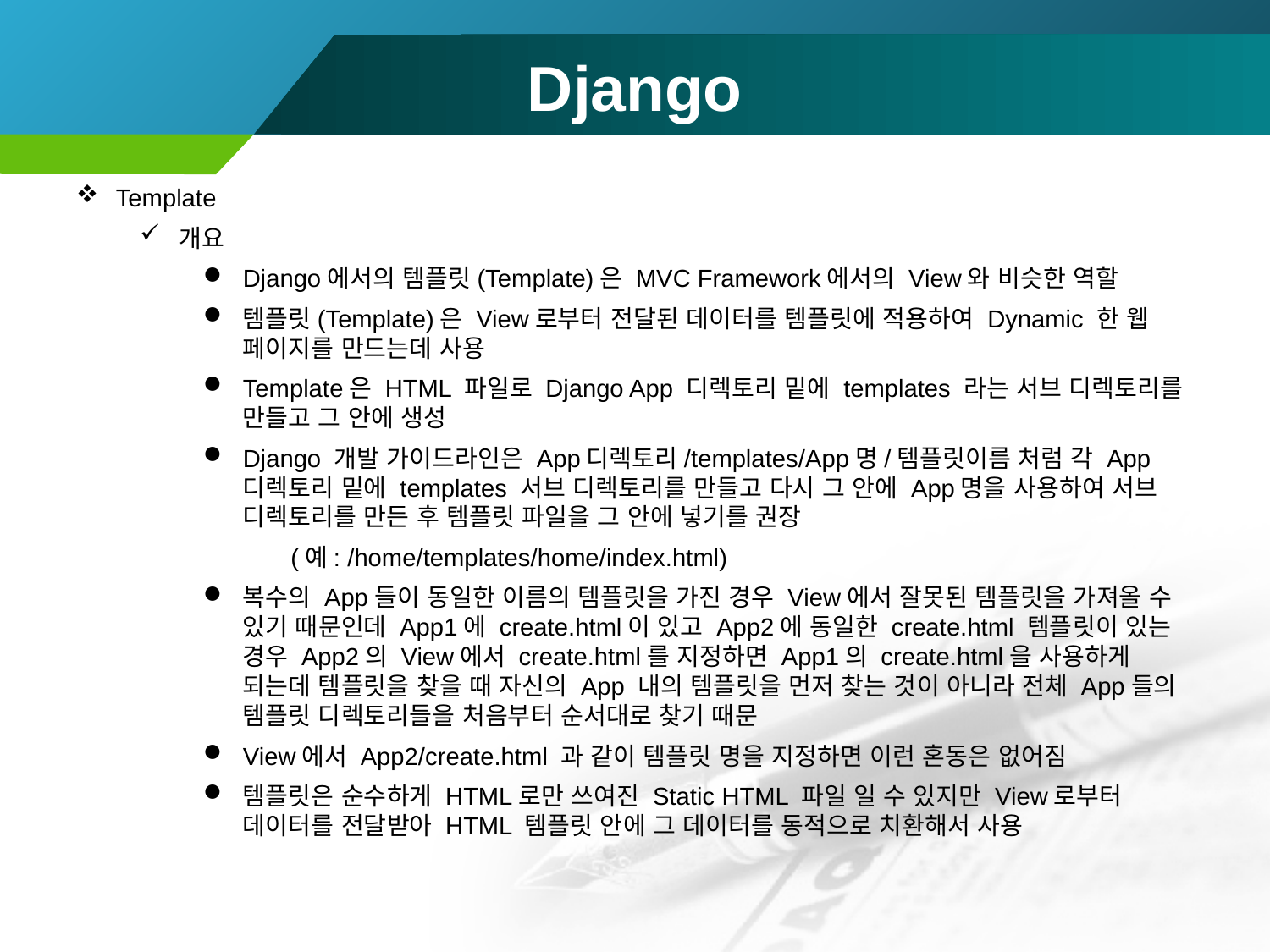

# Django
Template
개요
Django에서의 템플릿(Template)은 MVC Framework에서의 View와 비슷한 역할
템플릿(Template)은 View로부터 전달된 데이터를 템플릿에 적용하여 Dynamic 한 웹 페이지를 만드는데 사용
Template은 HTML 파일로 Django App 디렉토리 밑에 templates 라는 서브 디렉토리를 만들고 그 안에 생성
Django 개발 가이드라인은 App디렉토리/templates/App명/템플릿이름 처럼 각 App 디렉토리 밑에 templates 서브 디렉토리를 만들고 다시 그 안에 App명을 사용하여 서브 디렉토리를 만든 후 템플릿 파일을 그 안에 넣기를 권장
(예: /home/templates/home/index.html)
복수의 App들이 동일한 이름의 템플릿을 가진 경우 View에서 잘못된 템플릿을 가져올 수 있기 때문인데 App1에 create.html이 있고 App2에 동일한 create.html 템플릿이 있는 경우 App2의 View에서 create.html를 지정하면 App1의 create.html을 사용하게 되는데 템플릿을 찾을 때 자신의 App 내의 템플릿을 먼저 찾는 것이 아니라 전체 App들의 템플릿 디렉토리들을 처음부터 순서대로 찾기 때문
View에서 App2/create.html 과 같이 템플릿 명을 지정하면 이런 혼동은 없어짐
템플릿은 순수하게 HTML로만 쓰여진 Static HTML 파일 일 수 있지만 View로부터 데이터를 전달받아 HTML 템플릿 안에 그 데이터를 동적으로 치환해서 사용